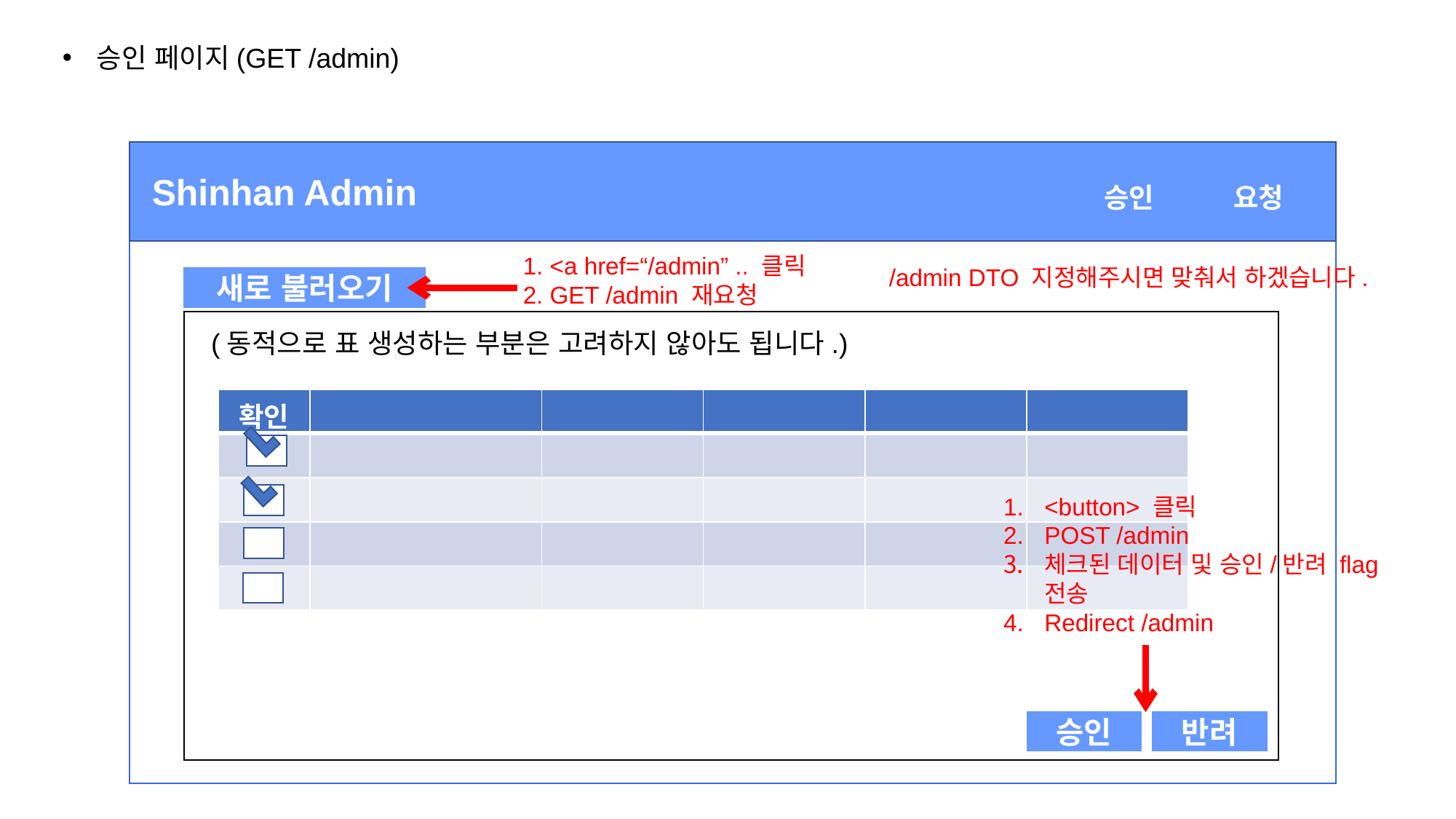

승인 페이지(GET /admin)

Shinhan Admin
승인
요청
1. <a href=“/admin” .. 클릭
2. GET /admin 재요청
/admin DTO 지정해주시면 맞춰서 하겠습니다.
새로 불러오기

(동적으로 표 생성하는 부분은 고려하지 않아도 됩니다.)
| 확인 |  |  |  |  |  |
| --- | --- | --- | --- | --- | --- |
|  |  |  |  |  |  |
|  |  |  |  |  |  |
|  |  |  |  |  |  |
|  |  |  |  |  |  |

<button> 클릭
POST /admin
체크된 데이터 및 승인/반려 flag 전송
Redirect /admin

승인
반려